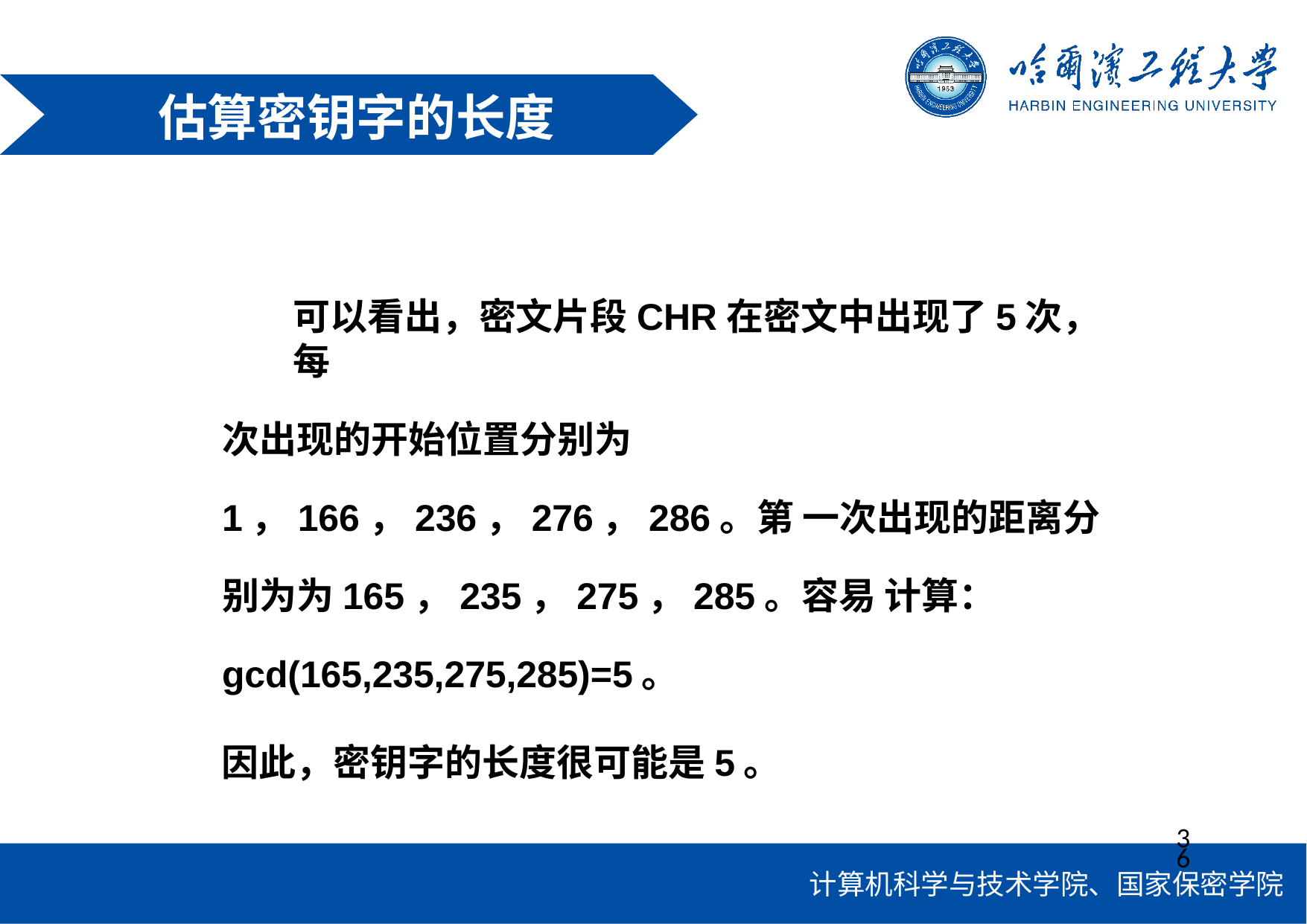

# 估算密钥字的长度
可以看出，密文片段CHR在密文中出现了5次，每
次出现的开始位置分别为1，166，236，276，286。第 一次出现的距离分别为为165，235，275，285。容易 计算：gcd(165,235,275,285)=5。

因此，密钥字的长度很可能是5。
36